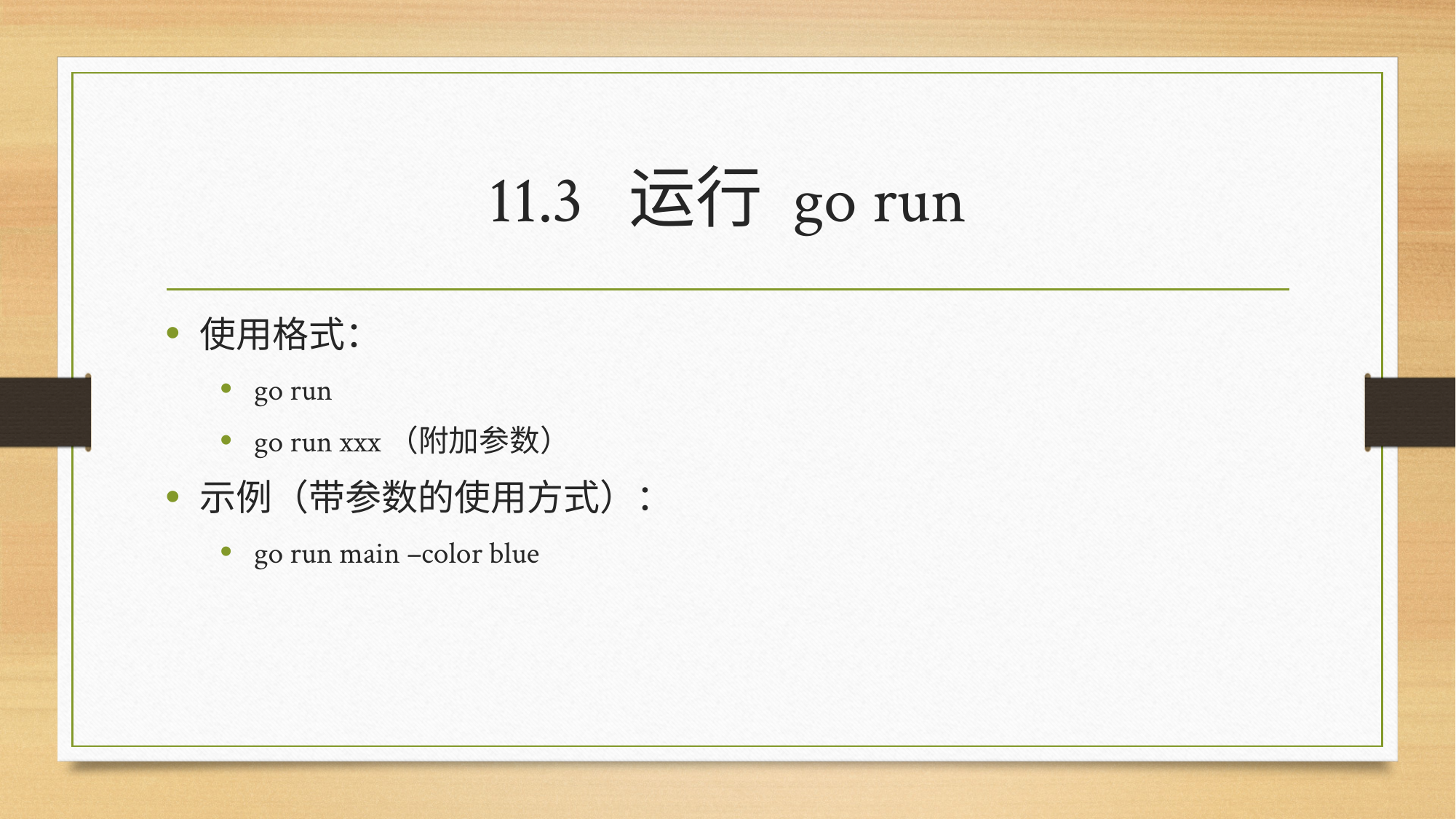

# 11.3  运行 go run
使用格式：
go run
go run xxx（附加参数）
示例（带参数的使用方式）：
go run main –color blue